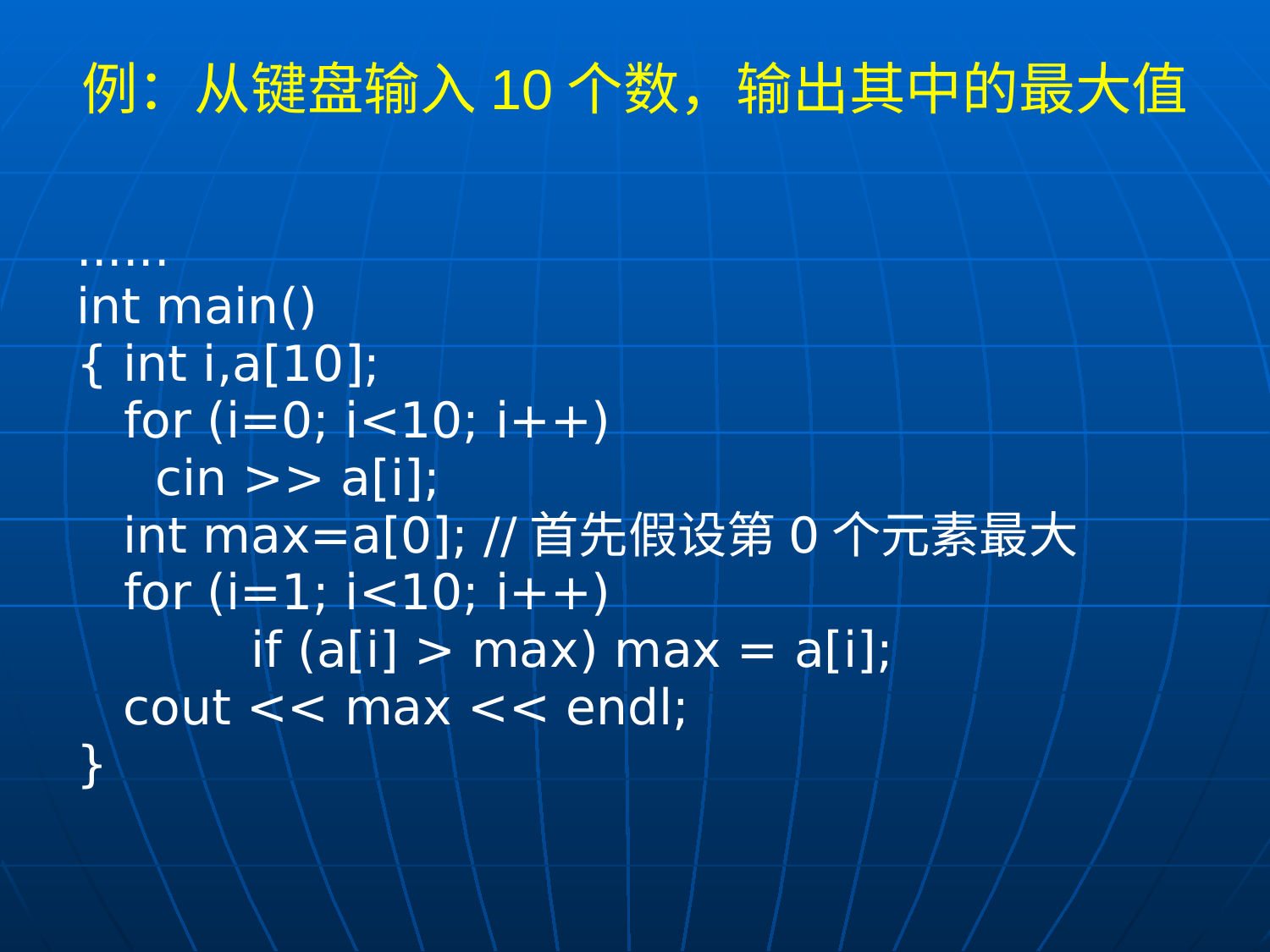

# 例：从键盘输入10个数，输出其中的最大值
......
int main()
{ int i,a[10];
  	for (i=0; i<10; i++)
	  cin >> a[i];
   int max=a[0]; //首先假设第0个元素最大
	for (i=1; i<10; i++)
		if (a[i] > max) max = a[i];
   cout << max << endl;
}